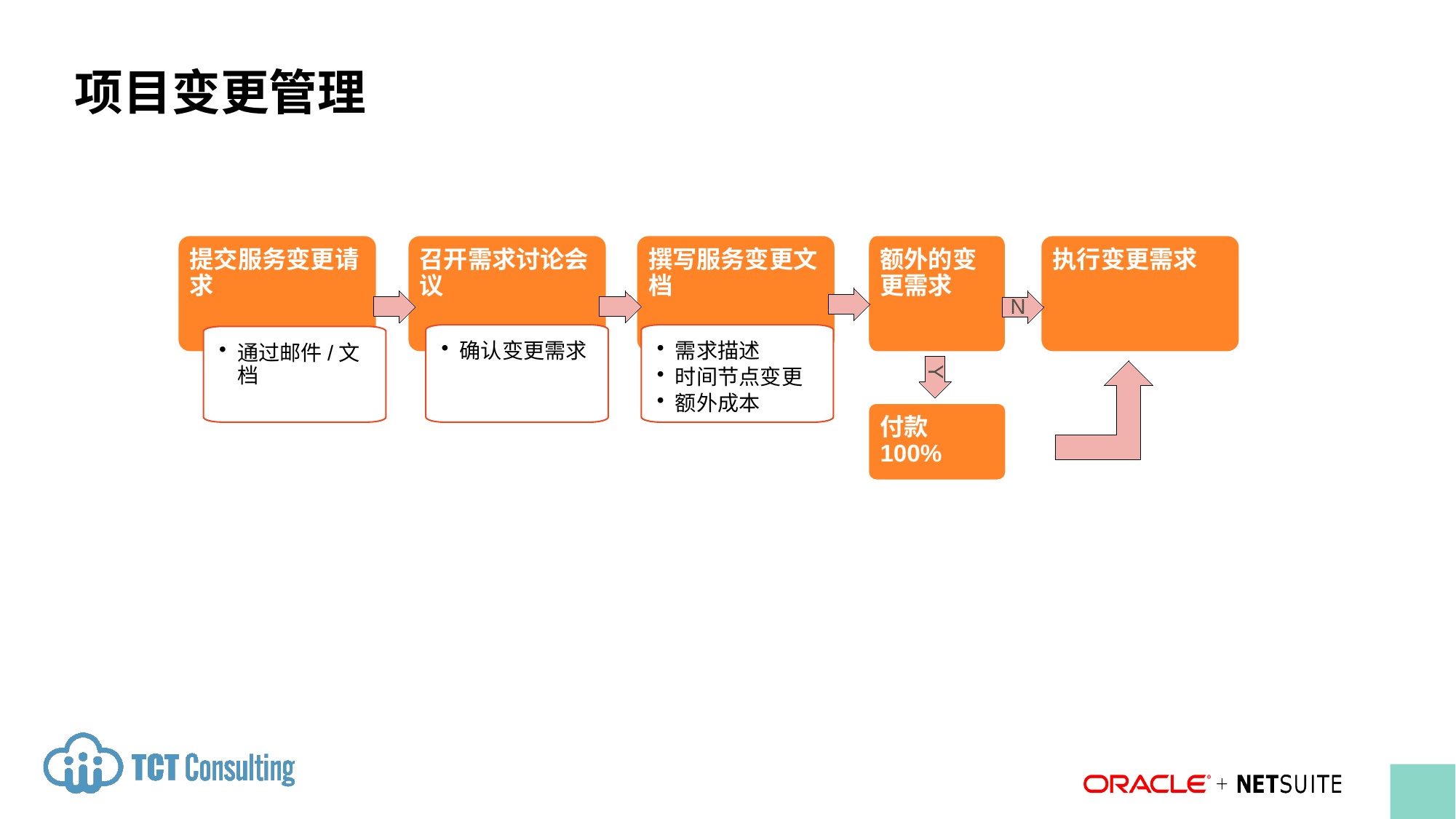

项目变更管理
提交服务变更请求
召开需求讨论会议
撰写服务变更文档
额外的变更需求
执行变更需求

确认变更需求
需求描述
时间节点变更
额外成本
通过邮件/文档

N
Y

付款 100%